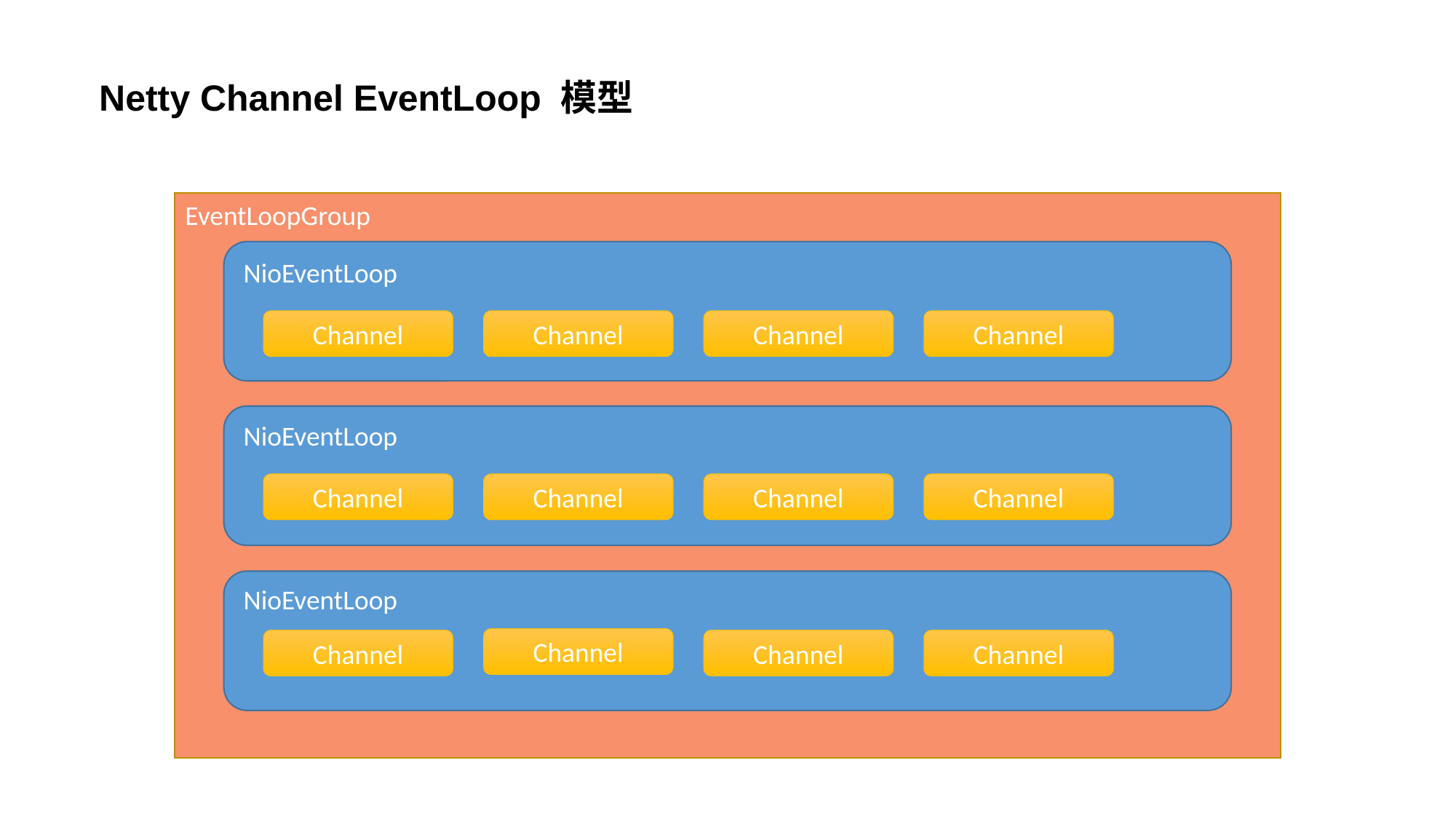

Netty Channel EventLoop 模型
EventLoopGroup

NioEventLoop
Channel
Channel
Channel
Channel

NioEventLoop
Channel
Channel
Channel
Channel

NioEventLoop
Channel
Channel
Channel
Channel